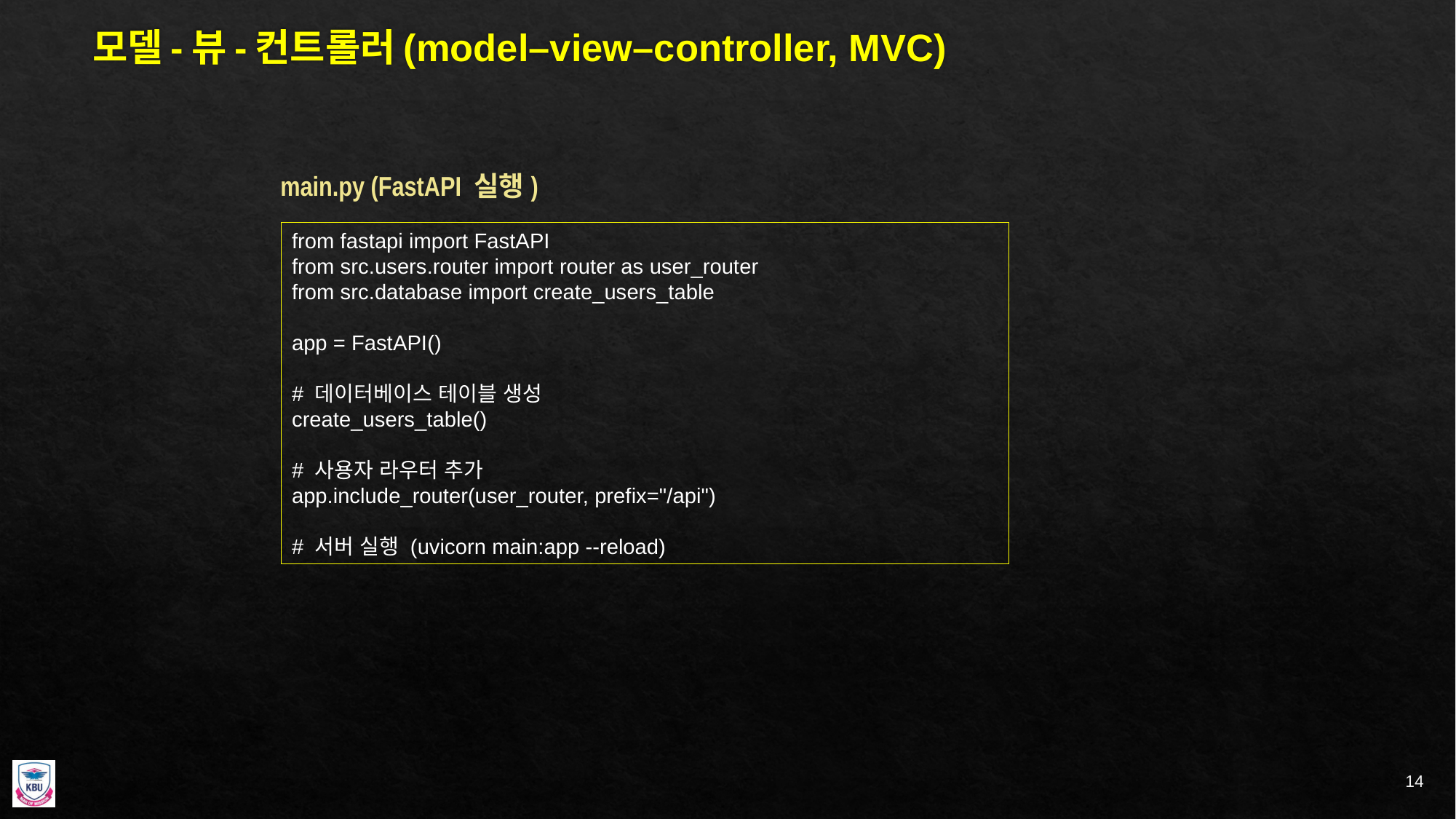

# 모델-뷰-컨트롤러(model–view–controller, MVC)
main.py (FastAPI 실행)
from fastapi import FastAPI
from src.users.router import router as user_router
from src.database import create_users_table

app = FastAPI()

# 데이터베이스 테이블 생성
create_users_table()

# 사용자 라우터 추가
app.include_router(user_router, prefix="/api")

# 서버 실행 (uvicorn main:app --reload)
14